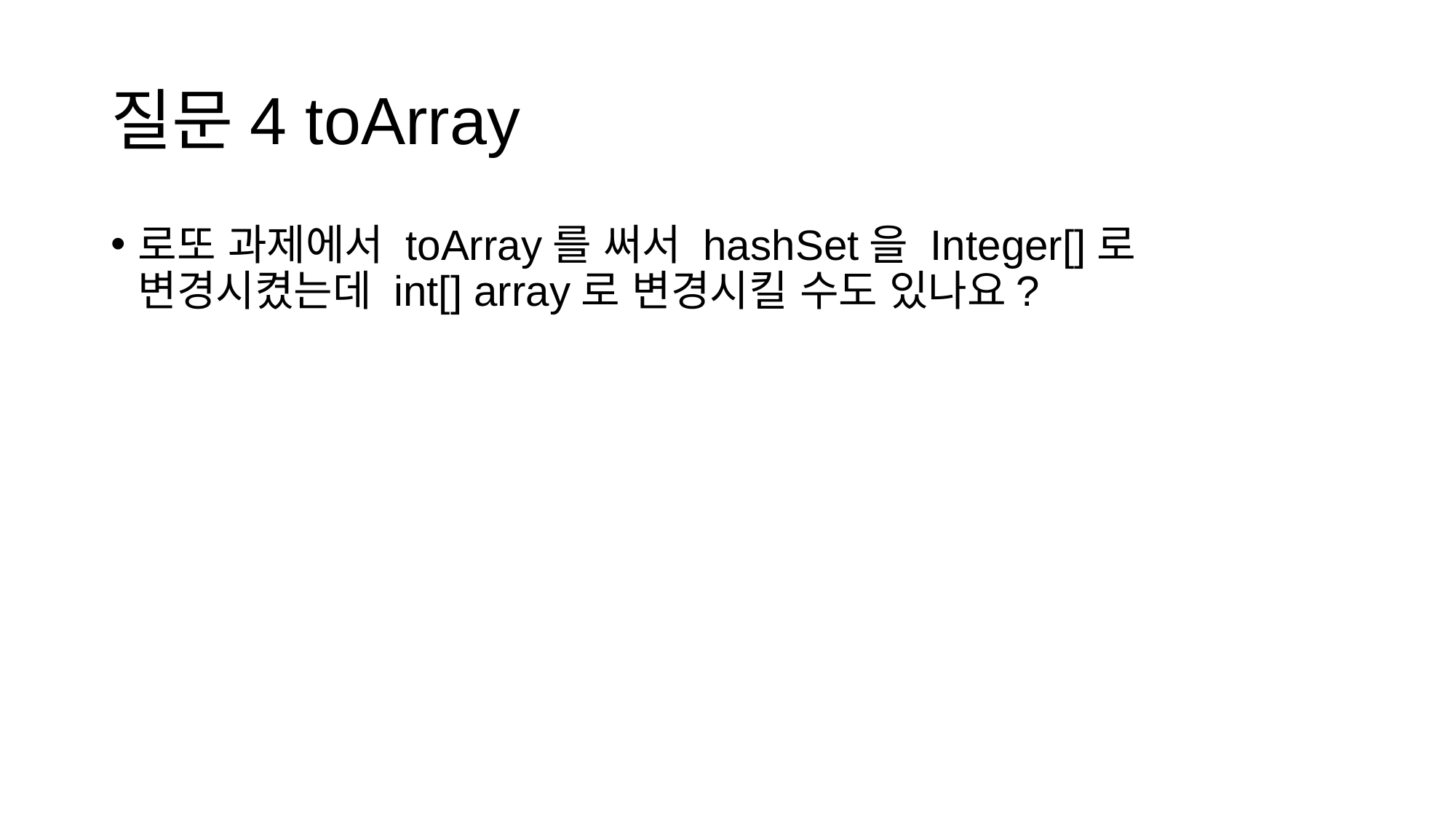

# 질문4 toArray
로또 과제에서 toArray를 써서 hashSet을 Integer[]로 변경시켰는데 int[] array로 변경시킬 수도 있나요?